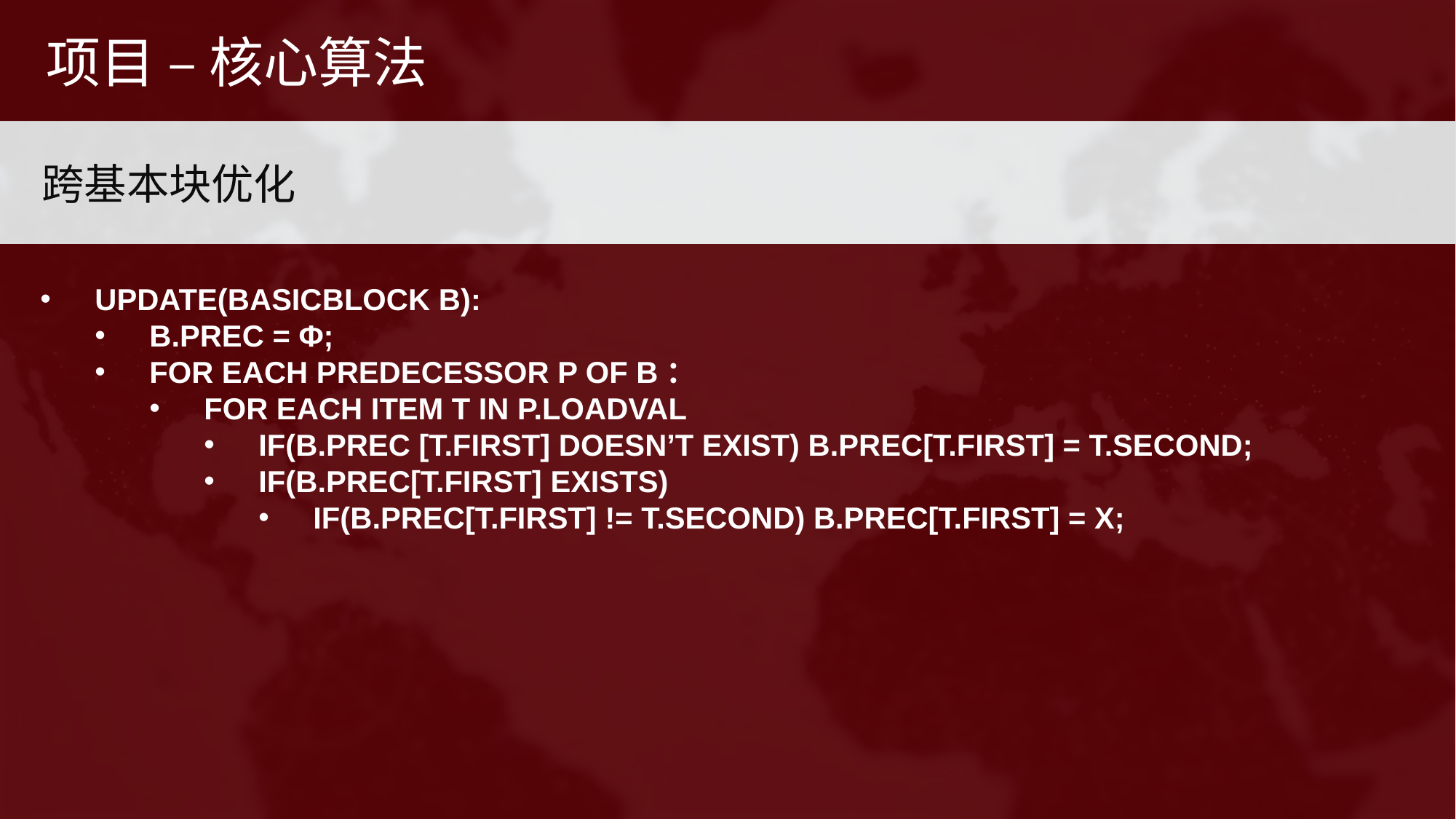

项目 – 核心算法

跨基本块优化

UPDATE(BASICBLOCK B):
B.PREC = Φ;
FOR EACH PREDECESSOR P OF B：
FOR EACH ITEM T IN P.LOADVAL
IF(B.PREC [T.FIRST] DOESN’T EXIST) B.PREC[T.FIRST] = T.SECOND;
IF(B.PREC[T.FIRST] EXISTS)
IF(B.PREC[T.FIRST] != T.SECOND) B.PREC[T.FIRST] = X;